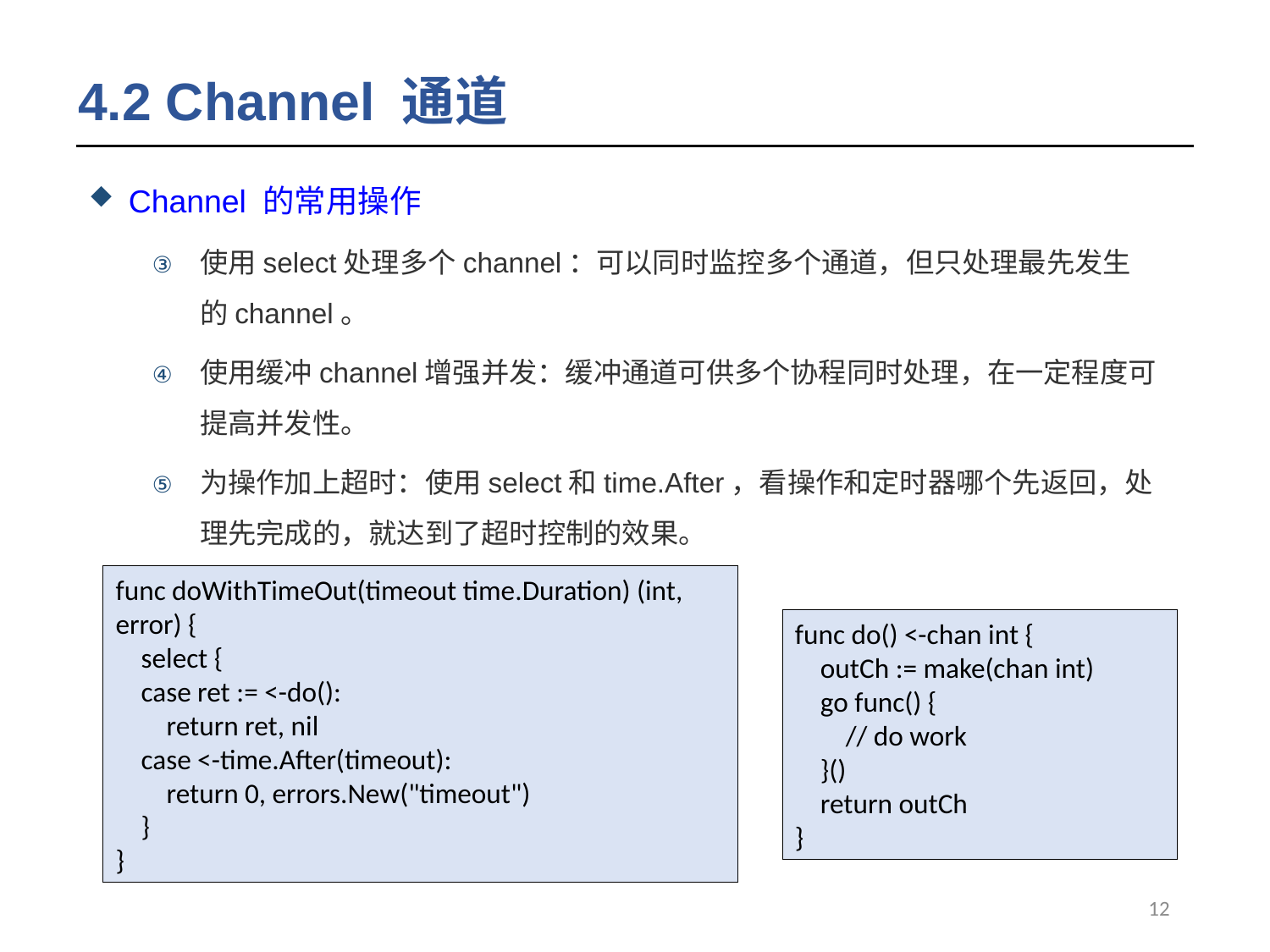

# 4.2 Channel 通道
Channel 的常用操作
使用select处理多个channel：可以同时监控多个通道，但只处理最先发生的channel。
使用缓冲channel增强并发：缓冲通道可供多个协程同时处理，在一定程度可提高并发性。
为操作加上超时：使用select和time.After，看操作和定时器哪个先返回，处理先完成的，就达到了超时控制的效果。
func doWithTimeOut(timeout time.Duration) (int, error) {
    select {
    case ret := <-do():
        return ret, nil
    case <-time.After(timeout):
        return 0, errors.New("timeout")
    }
}
func do() <-chan int {
    outCh := make(chan int)
    go func() {
        // do work
    }()
    return outCh
}

12